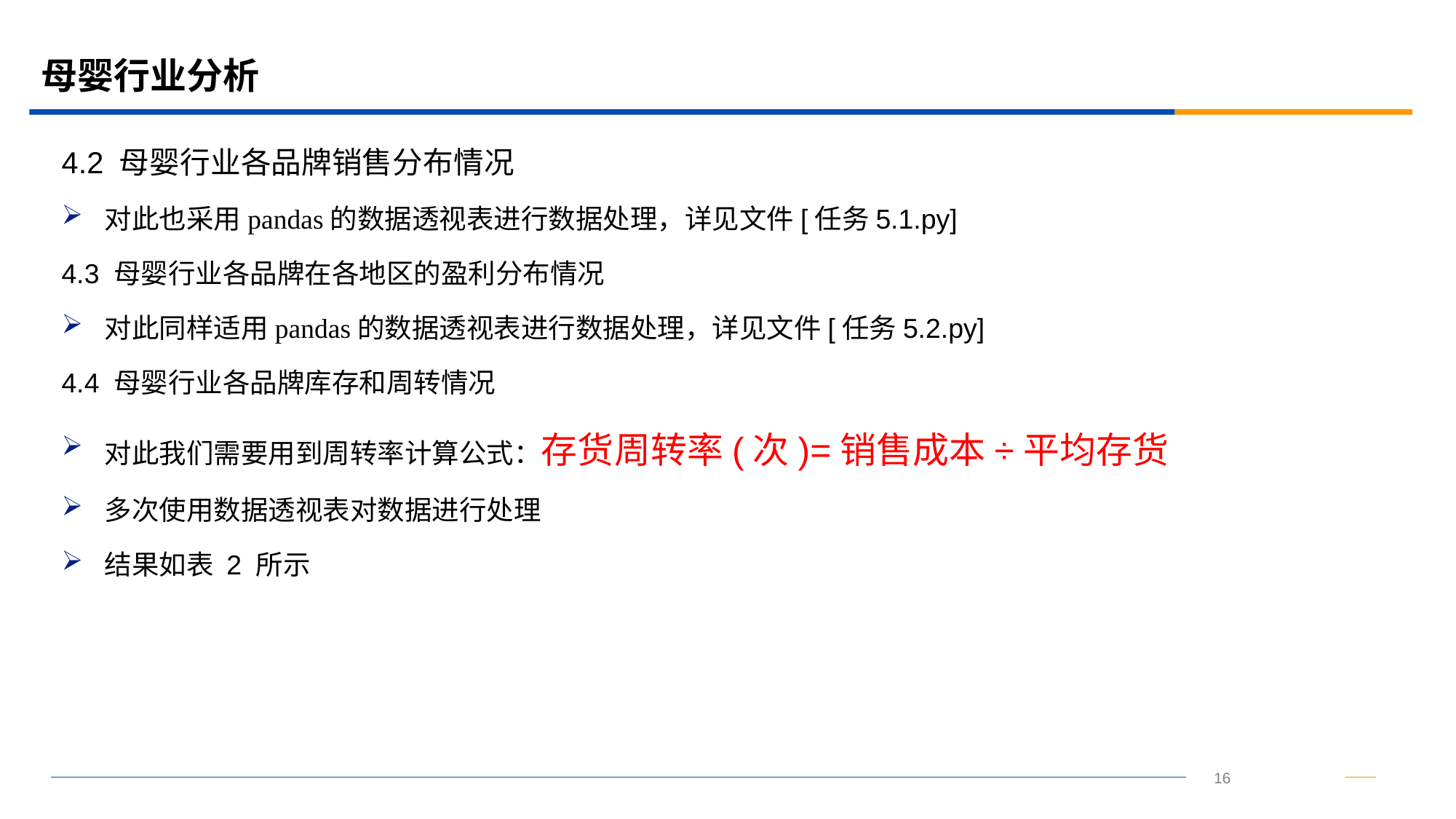

# 母婴行业分析
4.2 母婴行业各品牌销售分布情况
对此也采用pandas的数据透视表进行数据处理，详见文件[任务5.1.py]
4.3 母婴行业各品牌在各地区的盈利分布情况
对此同样适用pandas的数据透视表进行数据处理，详见文件[任务5.2.py]
4.4 母婴行业各品牌库存和周转情况
对此我们需要用到周转率计算公式：存货周转率(次)=销售成本÷平均存货
多次使用数据透视表对数据进行处理
结果如表 2 所示